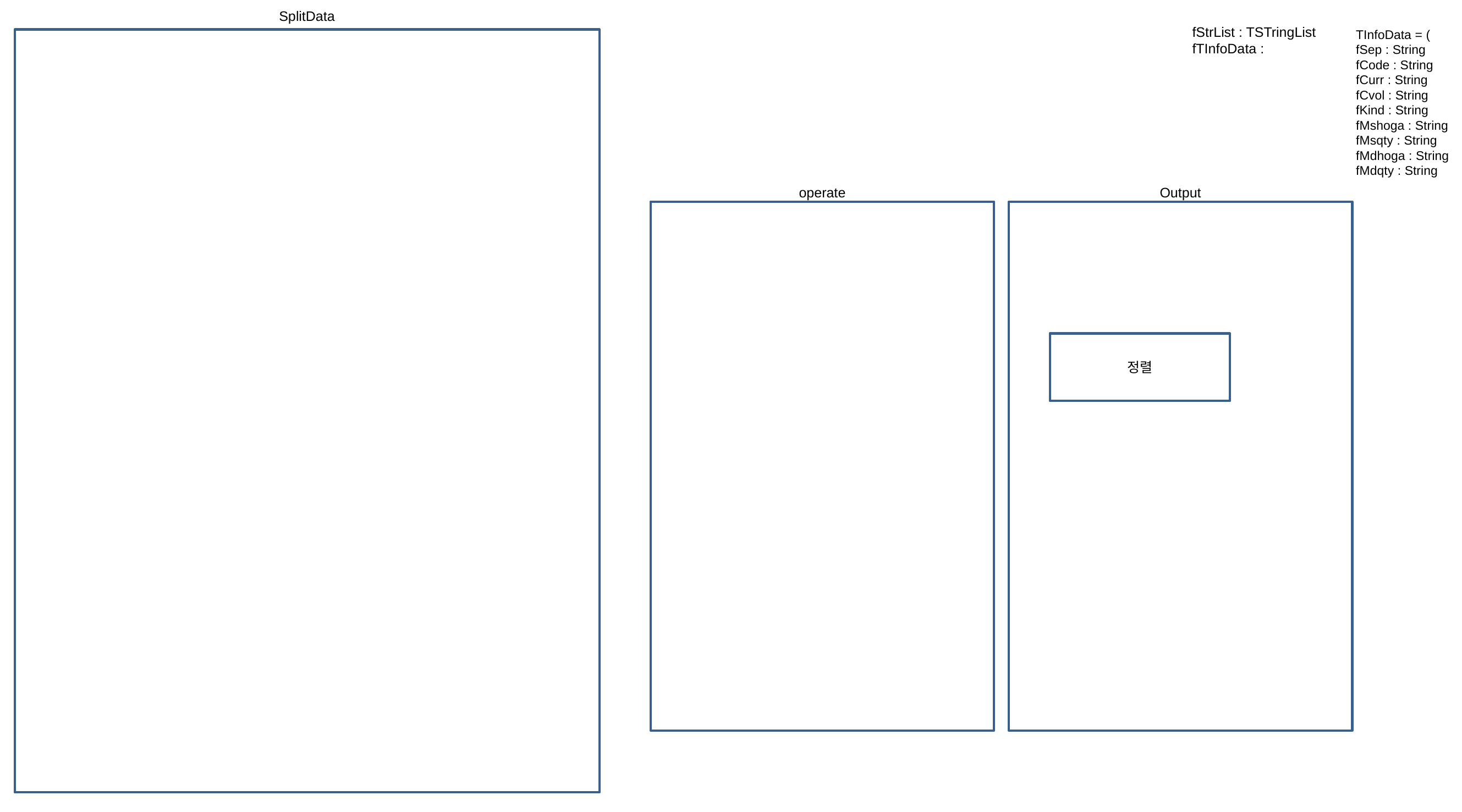

SplitData

fStrList : TSTringList
fTInfoData :

TInfoData = (
fSep : String
fCode : String
fCurr : String
fCvol : String
fKind : String
fMshoga : String
fMsqty : String
fMdhoga : String
fMdqty : String

operate

Output

정렬